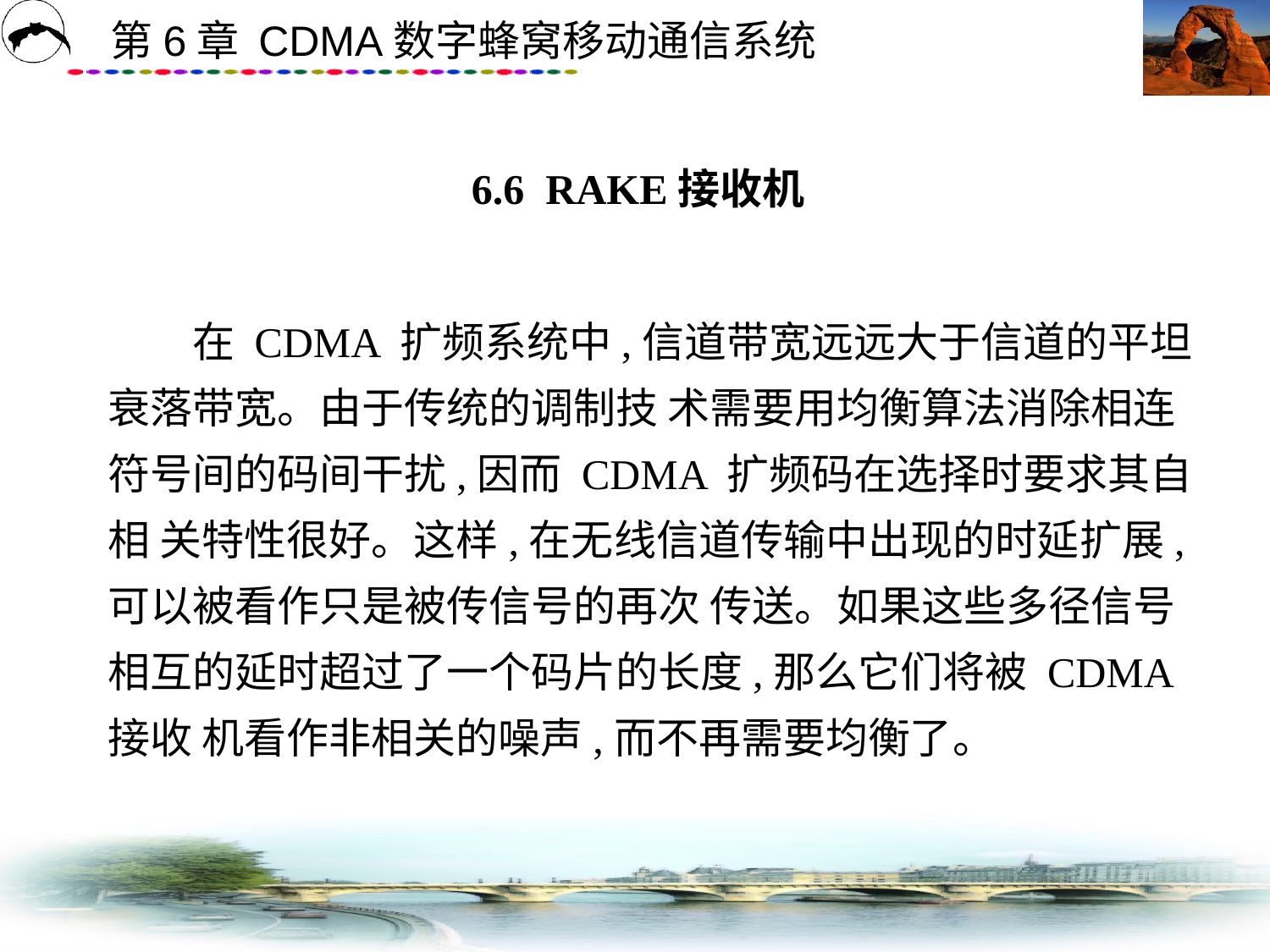

# 6.6  RAKE接收机
　　在 CDMA 扩频系统中,信道带宽远远大于信道的平坦衰落带宽。由于传统的调制技 术需要用均衡算法消除相连符号间的码间干扰,因而 CDMA 扩频码在选择时要求其自相 关特性很好。这样,在无线信道传输中出现的时延扩展,可以被看作只是被传信号的再次 传送。如果这些多径信号相互的延时超过了一个码片的长度,那么它们将被 CDMA 接收 机看作非相关的噪声,而不再需要均衡了。